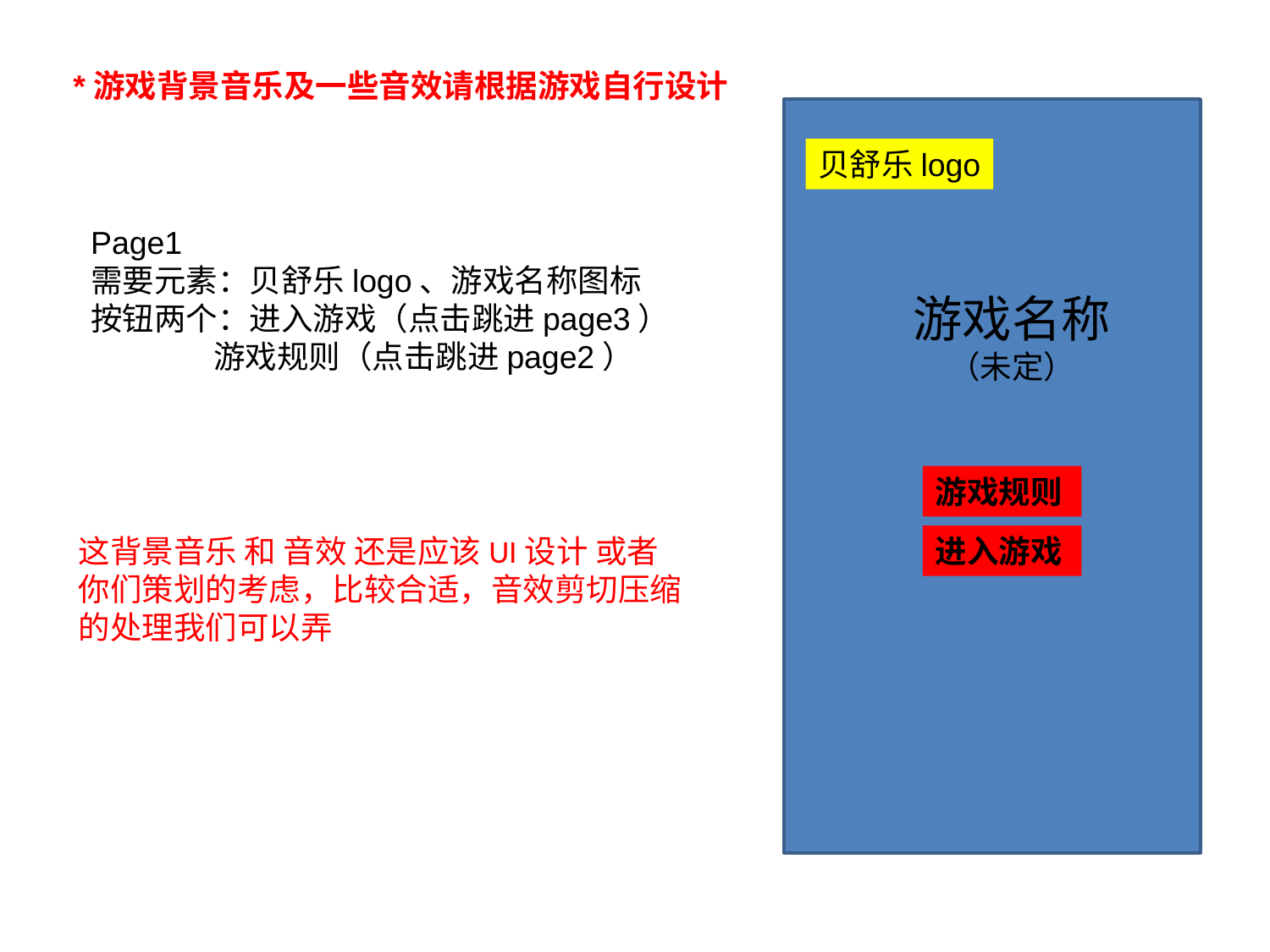

*游戏背景音乐及一些音效请根据游戏自行设计

贝舒乐logo

Page1
需要元素：贝舒乐logo、游戏名称图标
按钮两个：进入游戏（点击跳进page3）
                游戏规则（点击跳进page2）

# 游戏名称 （未定）
游戏规则
这背景音乐 和 音效 还是应该UI设计 或者
你们策划的考虑，比较合适，音效剪切压缩
的处理我们可以弄
进入游戏